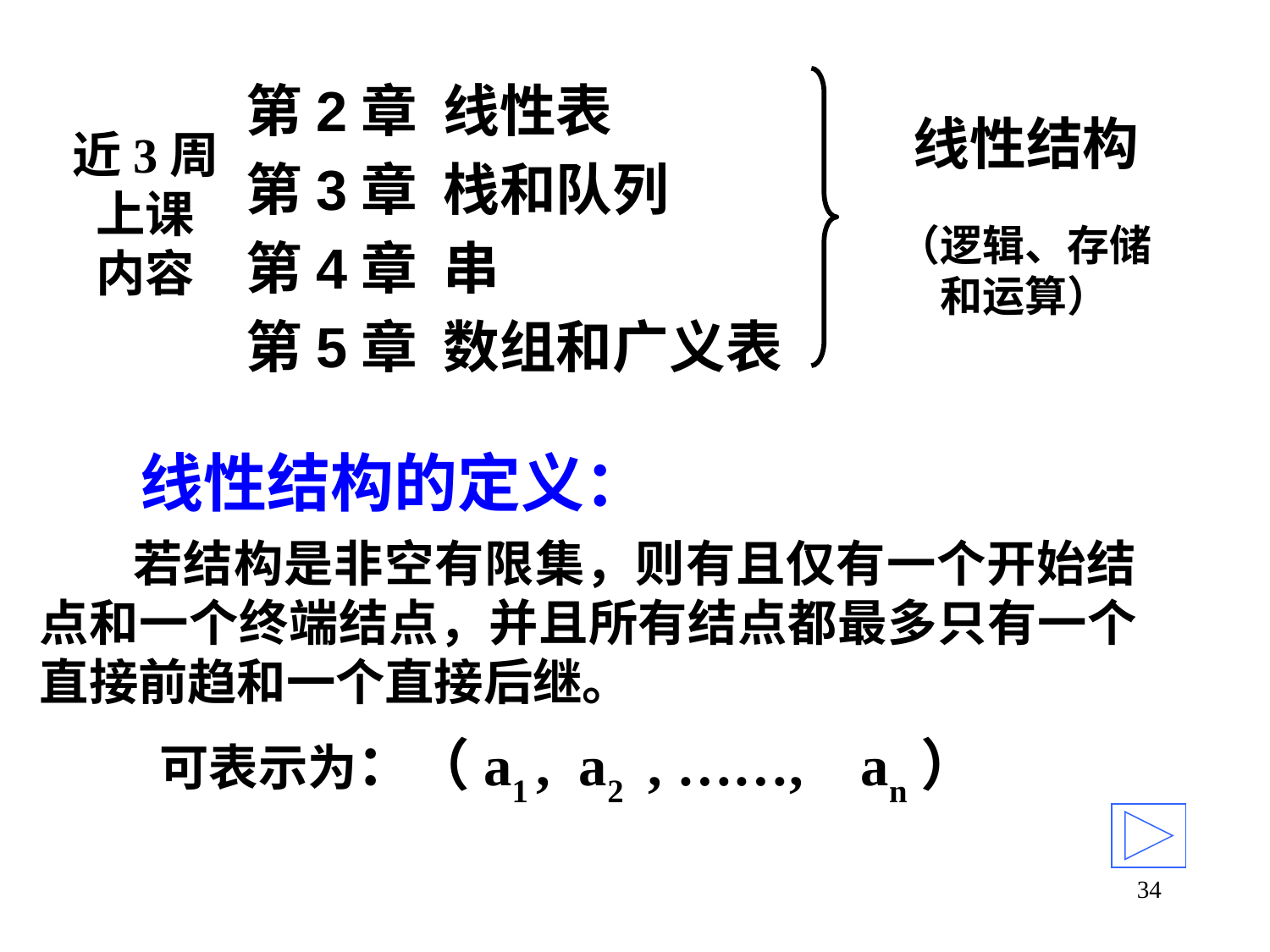

第2章  线性表
第3章  栈和队列
第4章  串
第5章  数组和广义表

线性结构
# 近3周 上课 内容
（逻辑、存储和运算）
线性结构的定义：
	若结构是非空有限集，则有且仅有一个开始结点和一个终端结点，并且所有结点都最多只有一个直接前趋和一个直接后继。
可表示为：（a1 ,  a2   , ……,    an）

34